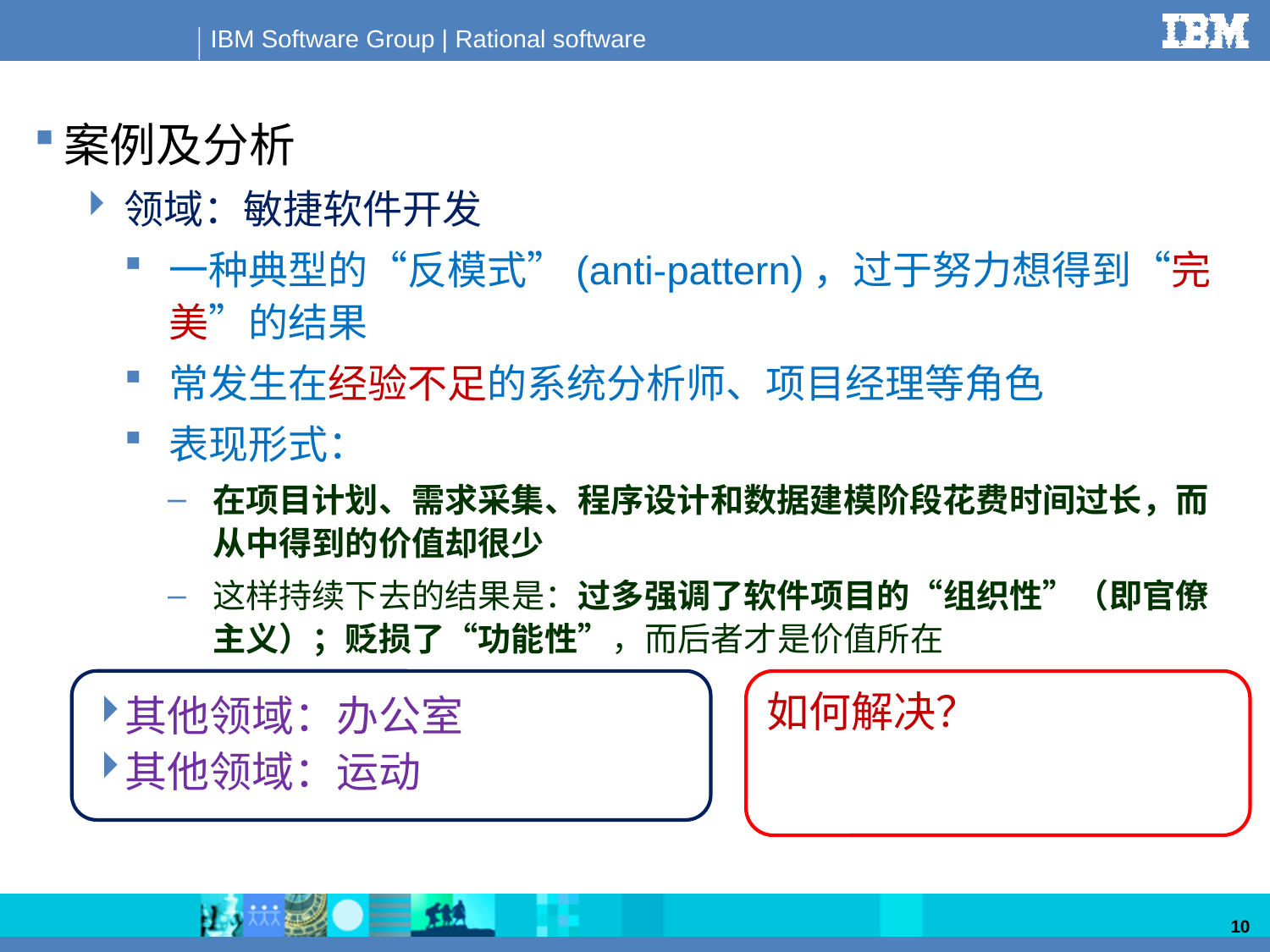

案例及分析
领域：敏捷软件开发
一种典型的“反模式”(anti-pattern)，过于努力想得到“完美”的结果
常发生在经验不足的系统分析师、项目经理等角色
表现形式：
在项目计划、需求采集、程序设计和数据建模阶段花费时间过长，而从中得到的价值却很少
这样持续下去的结果是：过多强调了软件项目的“组织性”（即官僚主义）；贬损了“功能性”，而后者才是价值所在
其他领域：办公室
其他领域：运动
如何解决？
10